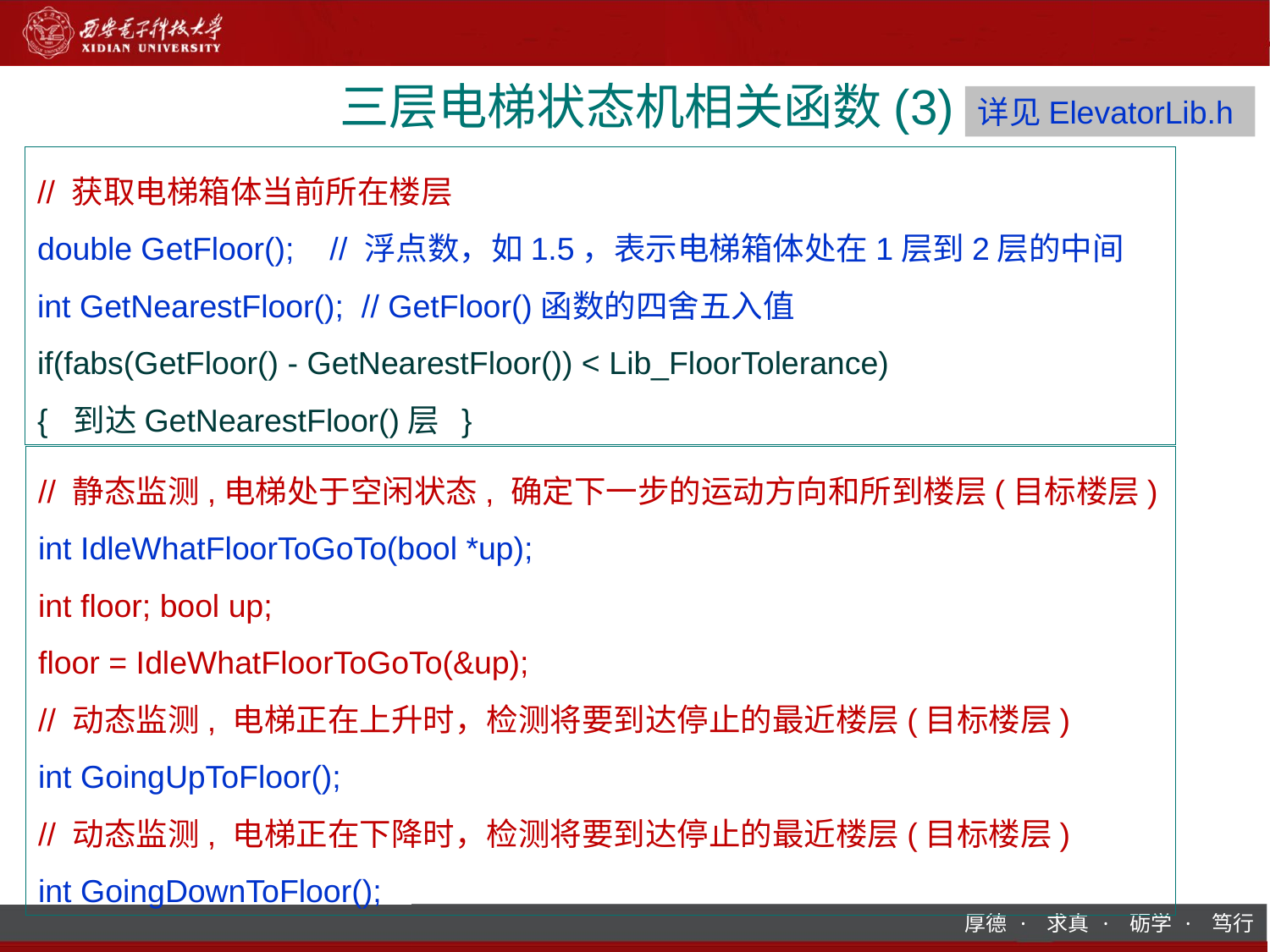

# 三层电梯状态机相关函数(3)
详见ElevatorLib.h
// 获取电梯箱体当前所在楼层
double GetFloor();    // 浮点数，如1.5，表示电梯箱体处在1层到2层的中间
int GetNearestFloor();  // GetFloor()函数的四舍五入值
if(fabs(GetFloor() - GetNearestFloor()) < Lib_FloorTolerance)
{  到达GetNearestFloor()层  }
// 静态监测,电梯处于空闲状态, 确定下一步的运动方向和所到楼层(目标楼层)
int IdleWhatFloorToGoTo(bool *up);
int floor; bool up;
floor = IdleWhatFloorToGoTo(&up);
// 动态监测, 电梯正在上升时，检测将要到达停止的最近楼层(目标楼层)
int GoingUpToFloor();
// 动态监测, 电梯正在下降时，检测将要到达停止的最近楼层(目标楼层)
int GoingDownToFloor();